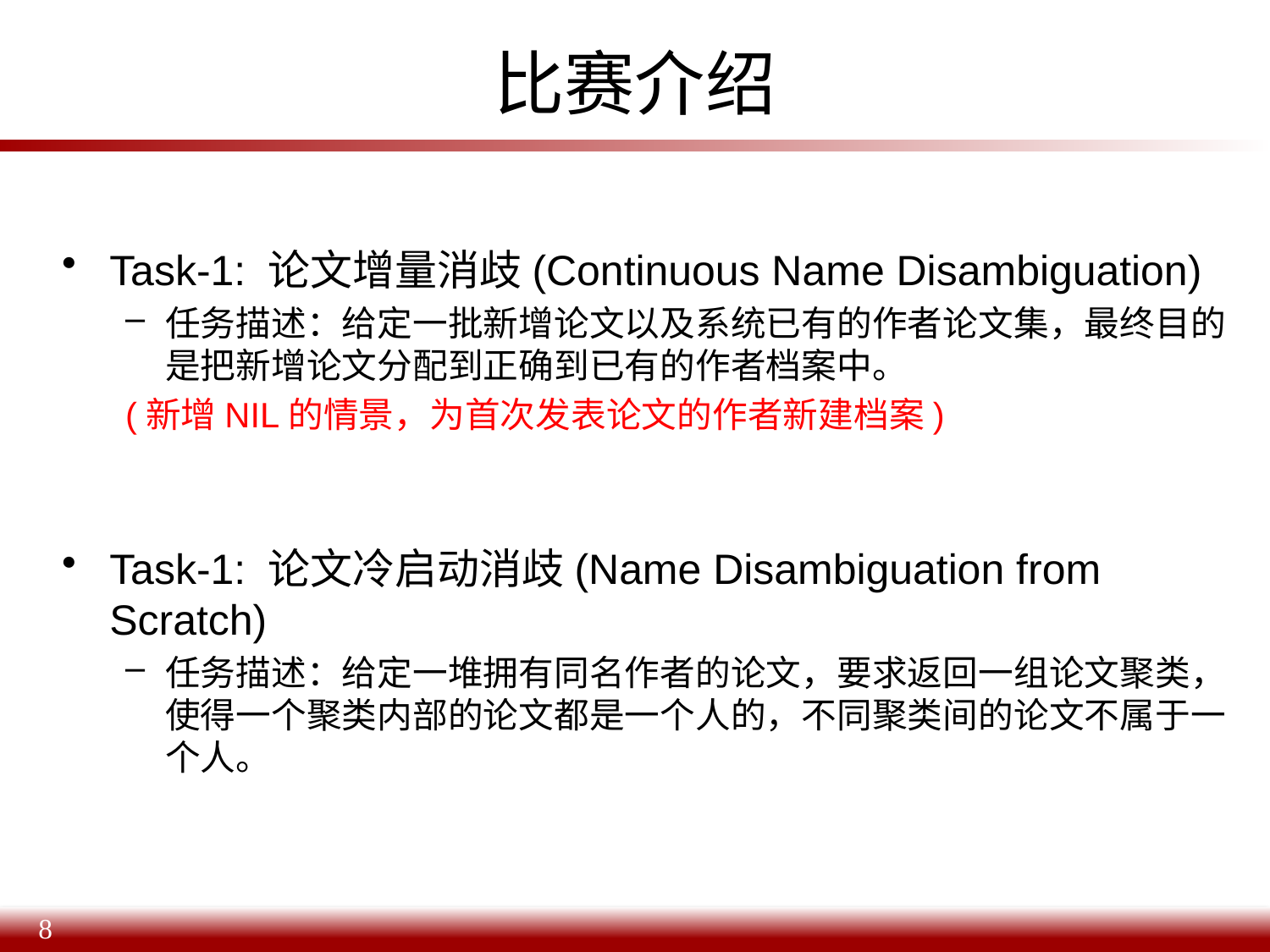

# 比赛介绍

Task-1: 论文增量消歧(Continuous Name Disambiguation)
任务描述：给定一批新增论文以及系统已有的作者论文集，最终目的是把新增论文分配到正确到已有的作者档案中。
(新增NIL的情景，为首次发表论文的作者新建档案)

Task-1: 论文冷启动消歧(Name Disambiguation from Scratch)
任务描述：给定一堆拥有同名作者的论文，要求返回一组论文聚类，使得一个聚类内部的论文都是一个人的，不同聚类间的论文不属于一个人。